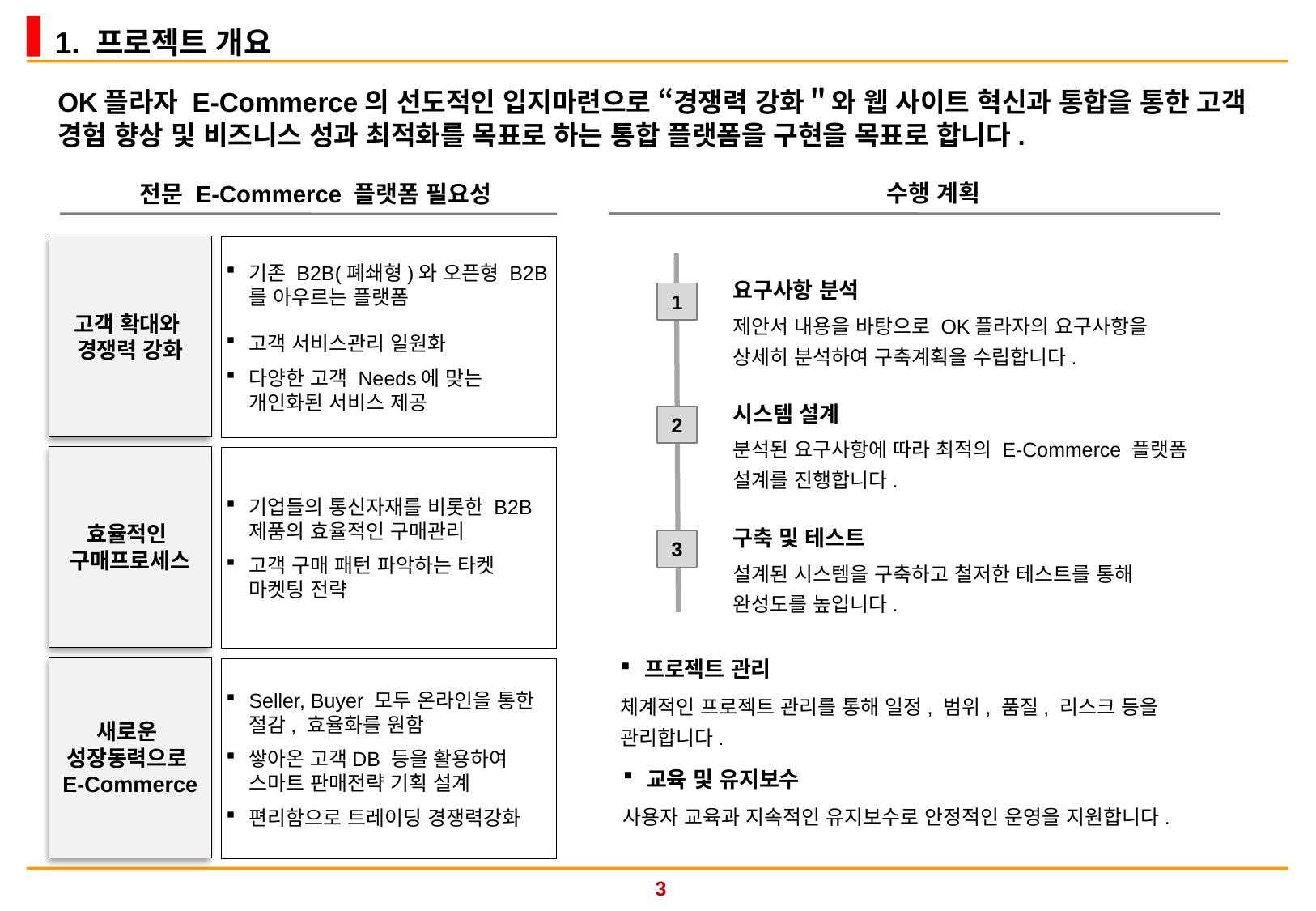

1. 프로젝트 개요
OK플라자 E-Commerce의 선도적인 입지마련으로 “경쟁력 강화＂와 웹 사이트 혁신과 통합을 통한 고객 경험 향상 및 비즈니스 성과 최적화를 목표로 하는 통합 플랫폼을 구현을 목표로 합니다.
수행 계획
전문 E-Commerce 플랫폼 필요성

고객 확대와
경쟁력 강화
기존 B2B(폐쇄형)와 오픈형 B2B를 아우르는 플랫폼
고객 서비스관리 일원화
다양한 고객 Needs에 맞는 개인화된 서비스 제공
요구사항 분석
1
제안서 내용을 바탕으로 OK플라자의 요구사항을 상세히 분석하여 구축계획을 수립합니다.
시스템 설계
2
분석된 요구사항에 따라 최적의 E-Commerce 플랫폼 설계를 진행합니다.
효율적인
구매프로세스
기업들의 통신자재를 비롯한 B2B 제품의 효율적인 구매관리
고객 구매 패턴 파악하는 타켓 마켓팅 전략
구축 및 테스트
3
설계된 시스템을 구축하고 철저한 테스트를 통해 완성도를 높입니다.
프로젝트 관리
새로운
성장동력으로
E-Commerce
Seller, Buyer 모두 온라인을 통한 절감, 효율화를 원함
쌓아온 고객DB 등을 활용하여 스마트 판매전략 기획 설계
편리함으로 트레이딩 경쟁력강화
체계적인 프로젝트 관리를 통해 일정, 범위, 품질, 리스크 등을 관리합니다.
교육 및 유지보수
사용자 교육과 지속적인 유지보수로 안정적인 운영을 지원합니다.